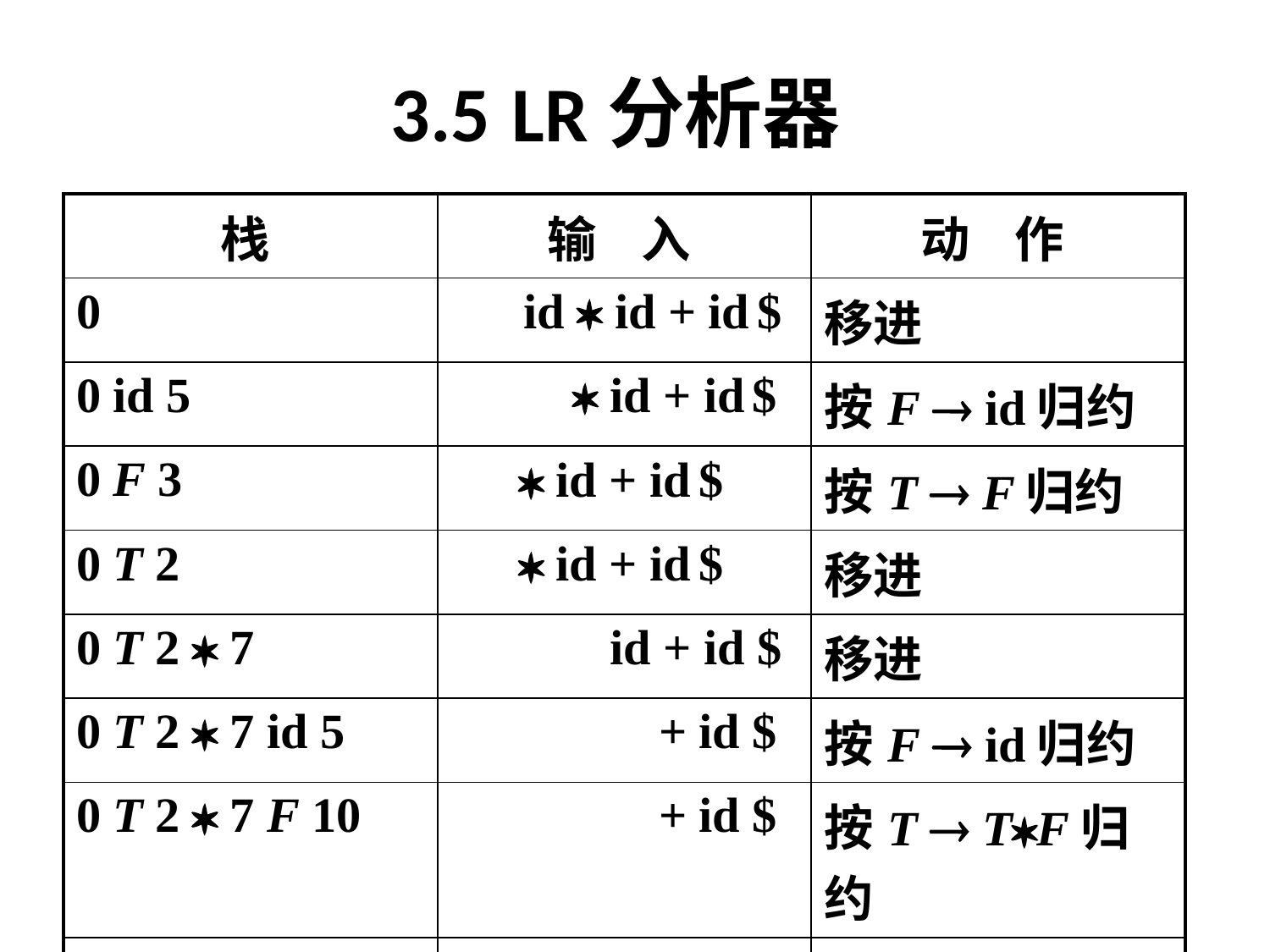

# 3.5 LR分析器
| 栈 | 输 入 | 动 作 |
| --- | --- | --- |
| 0 | id ∗ id + id $ | 移进 |
| 0 id 5 | ∗ id + id $ | 按F → id归约 |
| 0 F 3 | ∗ id + id $ | 按T → F归约 |
| 0 T 2 | ∗ id + id $ | 移进 |
| 0 T 2 ∗ 7 | id + id $ | 移进 |
| 0 T 2 ∗ 7 id 5 | + id $ | 按F → id归约 |
| 0 T 2 ∗ 7 F 10 | + id $ | 按T → T∗F归约 |
| . . . | . . . | . . . |
|  |  |  |